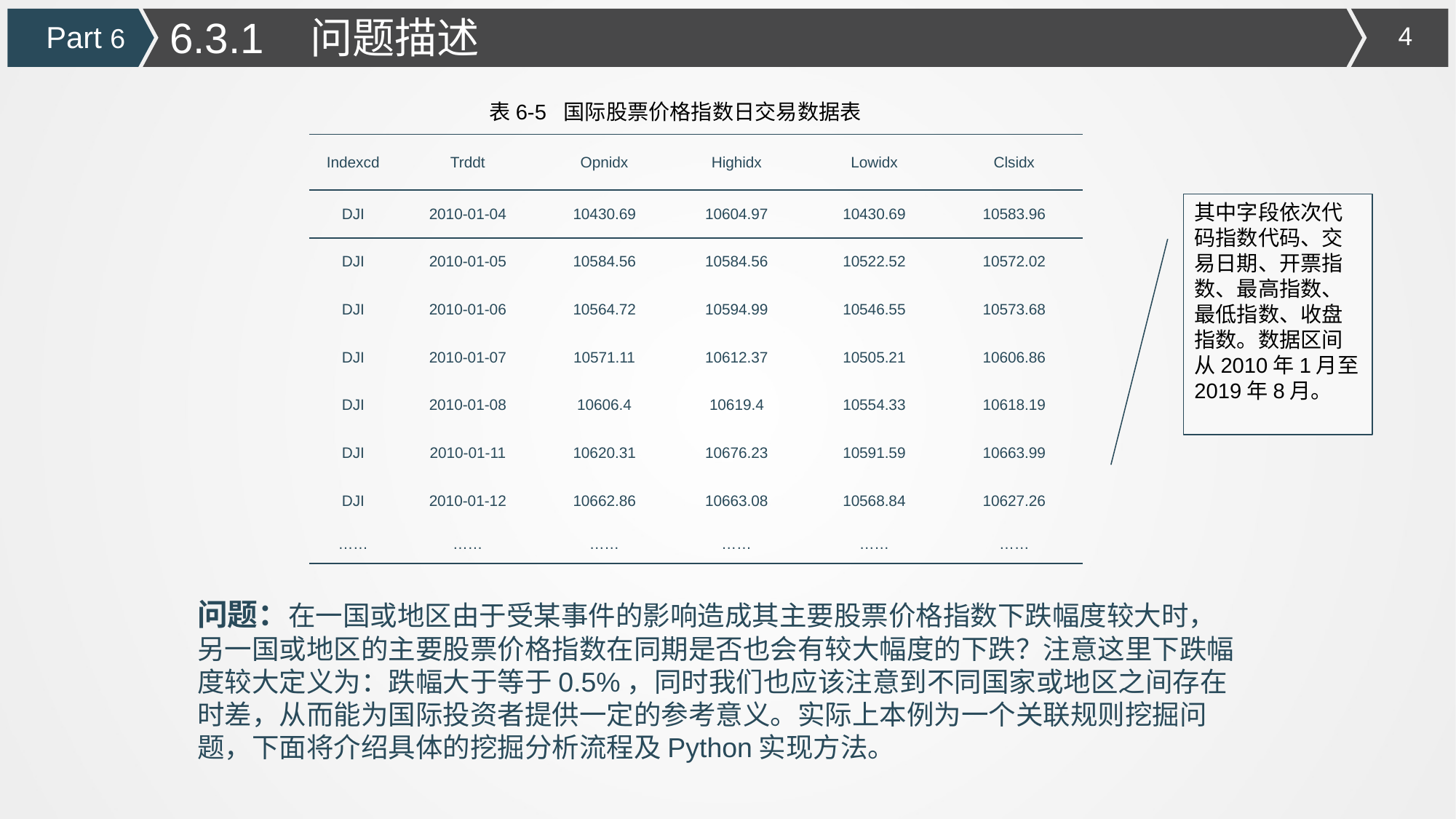

6.3.1   问题描述
Part 6
表6-5  国际股票价格指数日交易数据表

| Indexcd | Trddt | Opnidx | Highidx | Lowidx | Clsidx |
| --- | --- | --- | --- | --- | --- |
| DJI | 2010-01-04 | 10430.69 | 10604.97 | 10430.69 | 10583.96 |
| DJI | 2010-01-05 | 10584.56 | 10584.56 | 10522.52 | 10572.02 |
| DJI | 2010-01-06 | 10564.72 | 10594.99 | 10546.55 | 10573.68 |
| DJI | 2010-01-07 | 10571.11 | 10612.37 | 10505.21 | 10606.86 |
| DJI | 2010-01-08 | 10606.4 | 10619.4 | 10554.33 | 10618.19 |
| DJI | 2010-01-11 | 10620.31 | 10676.23 | 10591.59 | 10663.99 |
| DJI | 2010-01-12 | 10662.86 | 10663.08 | 10568.84 | 10627.26 |
| …… | …… | …… | …… | …… | …… |
其中字段依次代码指数代码、交易日期、开票指数、最高指数、最低指数、收盘指数。数据区间从2010年1月至2019年8月。
问题：在一国或地区由于受某事件的影响造成其主要股票价格指数下跌幅度较大时，另一国或地区的主要股票价格指数在同期是否也会有较大幅度的下跌？注意这里下跌幅度较大定义为：跌幅大于等于0.5%，同时我们也应该注意到不同国家或地区之间存在时差，从而能为国际投资者提供一定的参考意义。实际上本例为一个关联规则挖掘问题，下面将介绍具体的挖掘分析流程及Python实现方法。